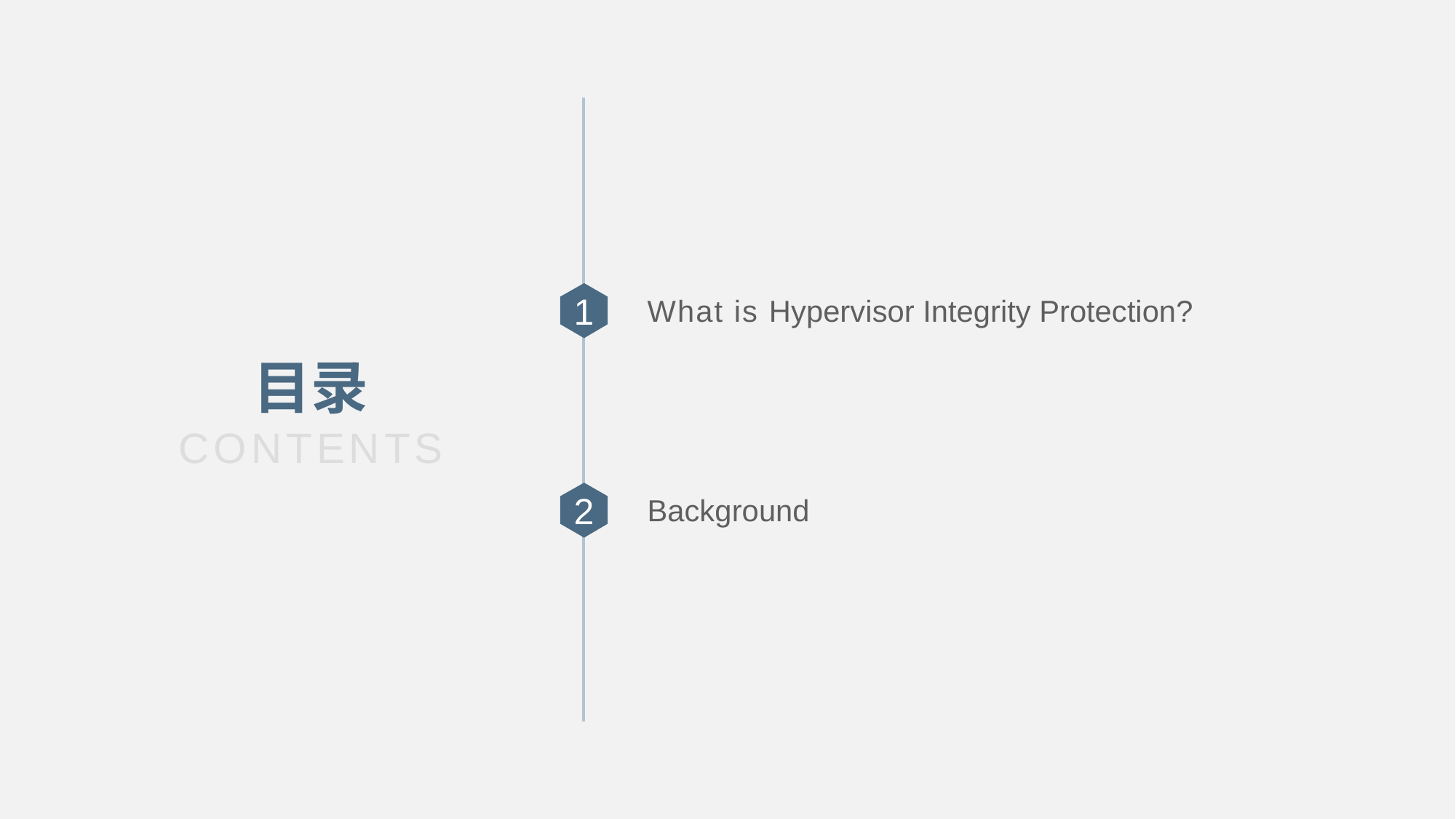

What is Hypervisor Integrity Protection?
1
目录
CONTENTS
Background
2